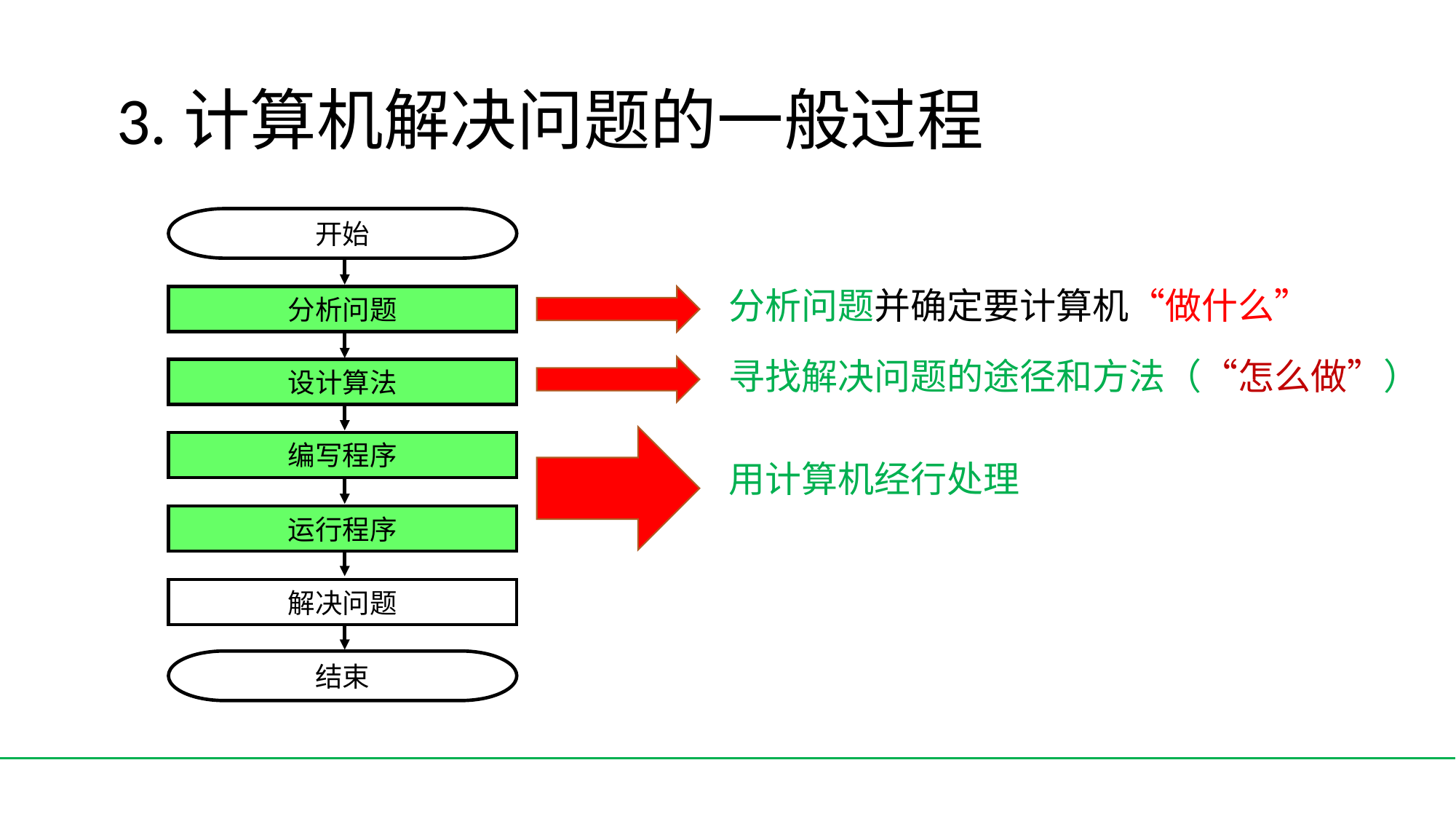

# 3.计算机解决问题的一般过程
开始
分析问题并确定要计算机“做什么”
分析问题

寻找解决问题的途径和方法（“怎么做”）

设计算法

编写程序
用计算机经行处理
运行程序
解决问题
结束